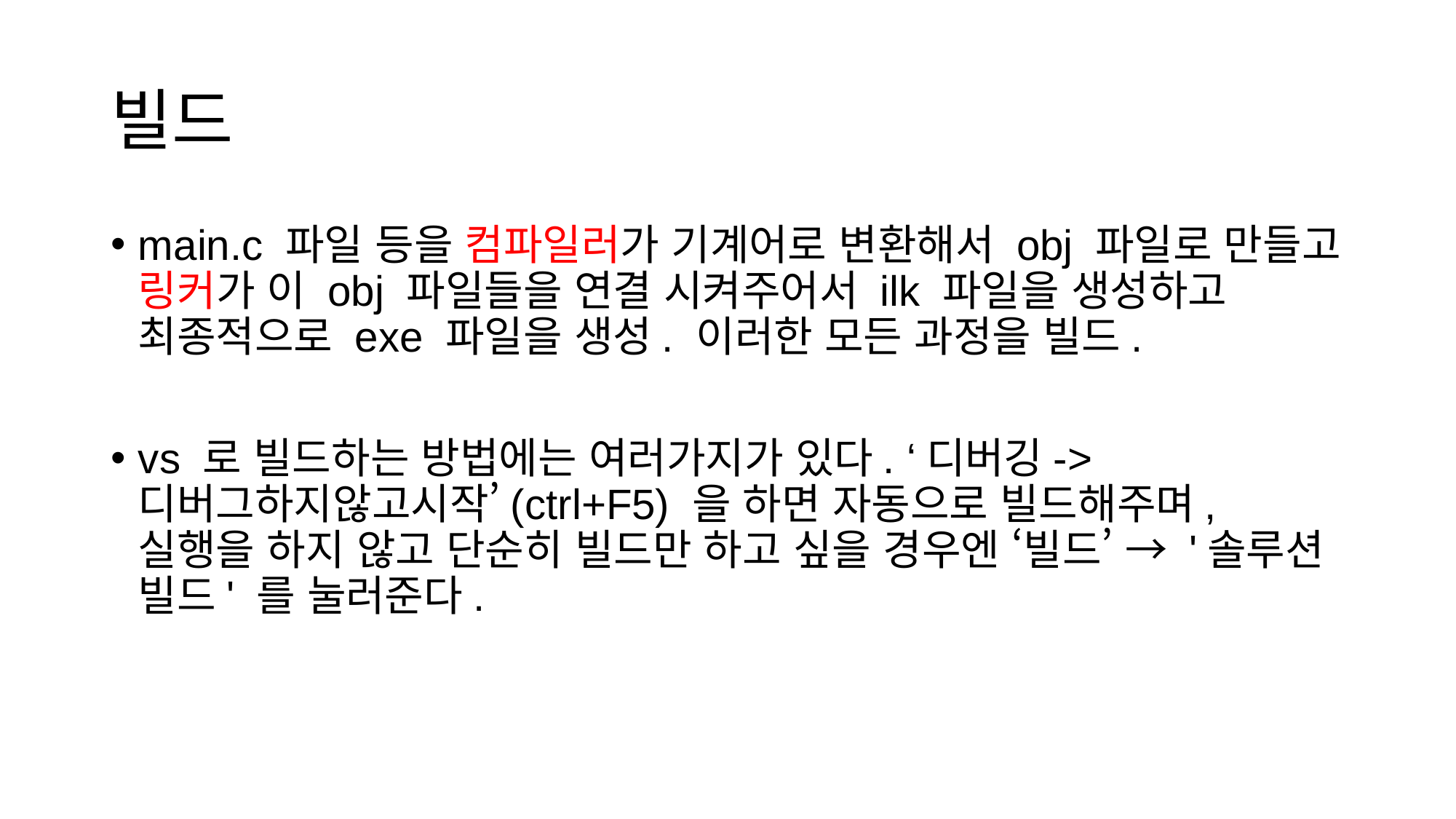

# 빌드
main.c 파일 등을 컴파일러가 기계어로 변환해서 obj 파일로 만들고 링커가 이 obj 파일들을 연결 시켜주어서 ilk 파일을 생성하고 최종적으로 exe 파일을 생성. 이러한 모든 과정을 빌드.

vs 로 빌드하는 방법에는 여러가지가 있다. ‘디버깅->디버그하지않고시작’(ctrl+F5) 을 하면 자동으로 빌드해주며, 실행을 하지 않고 단순히 빌드만 하고 싶을 경우엔 ‘빌드’ → '솔루션 빌드' 를 눌러준다.